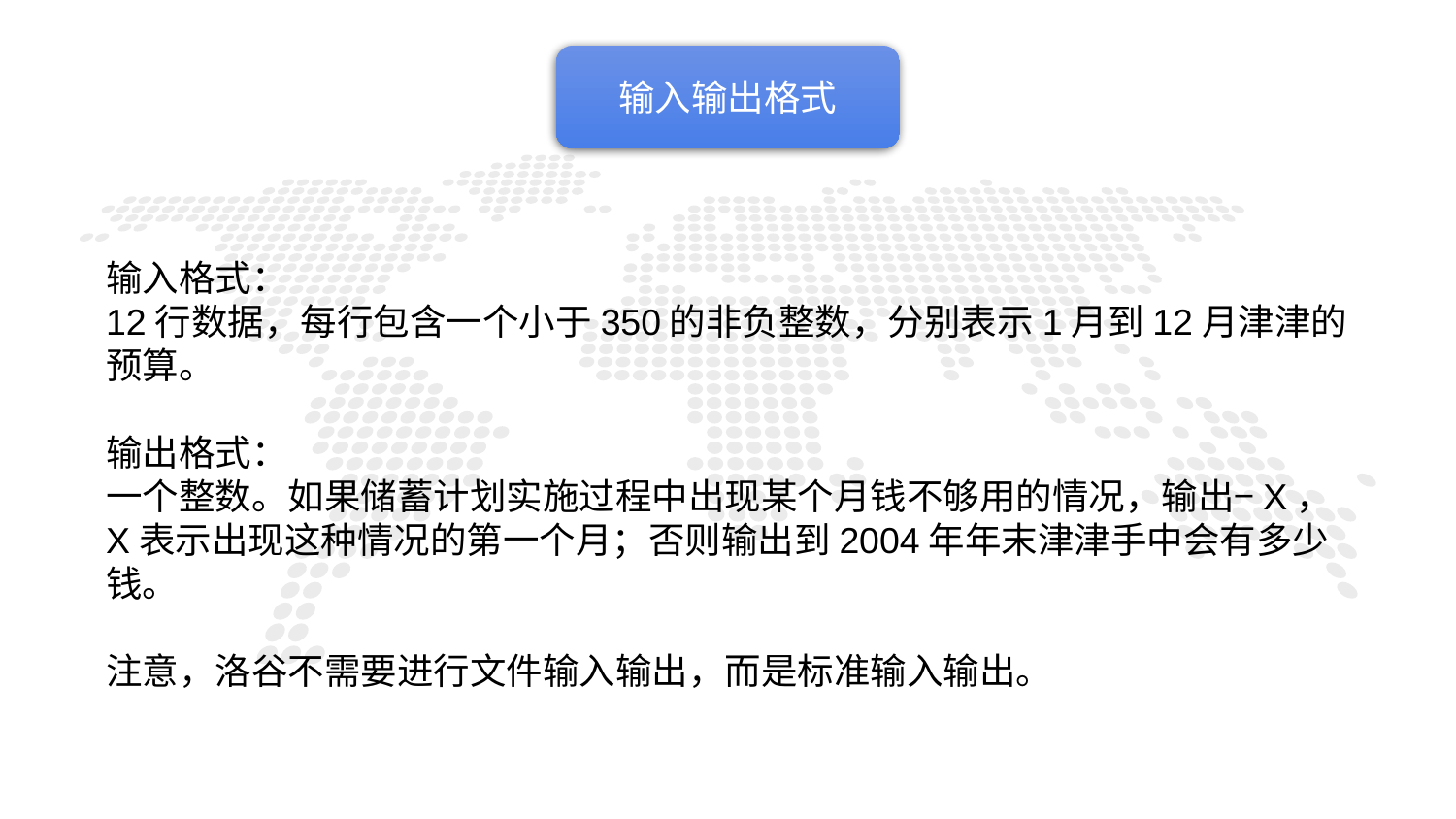

输入输出格式
输入格式：
12行数据，每行包含一个小于350的非负整数，分别表示1月到12月津津的预算。

输出格式：
一个整数。如果储蓄计划实施过程中出现某个月钱不够用的情况，输出−X，X表示出现这种情况的第一个月；否则输出到2004年年末津津手中会有多少钱。

注意，洛谷不需要进行文件输入输出，而是标准输入输出。